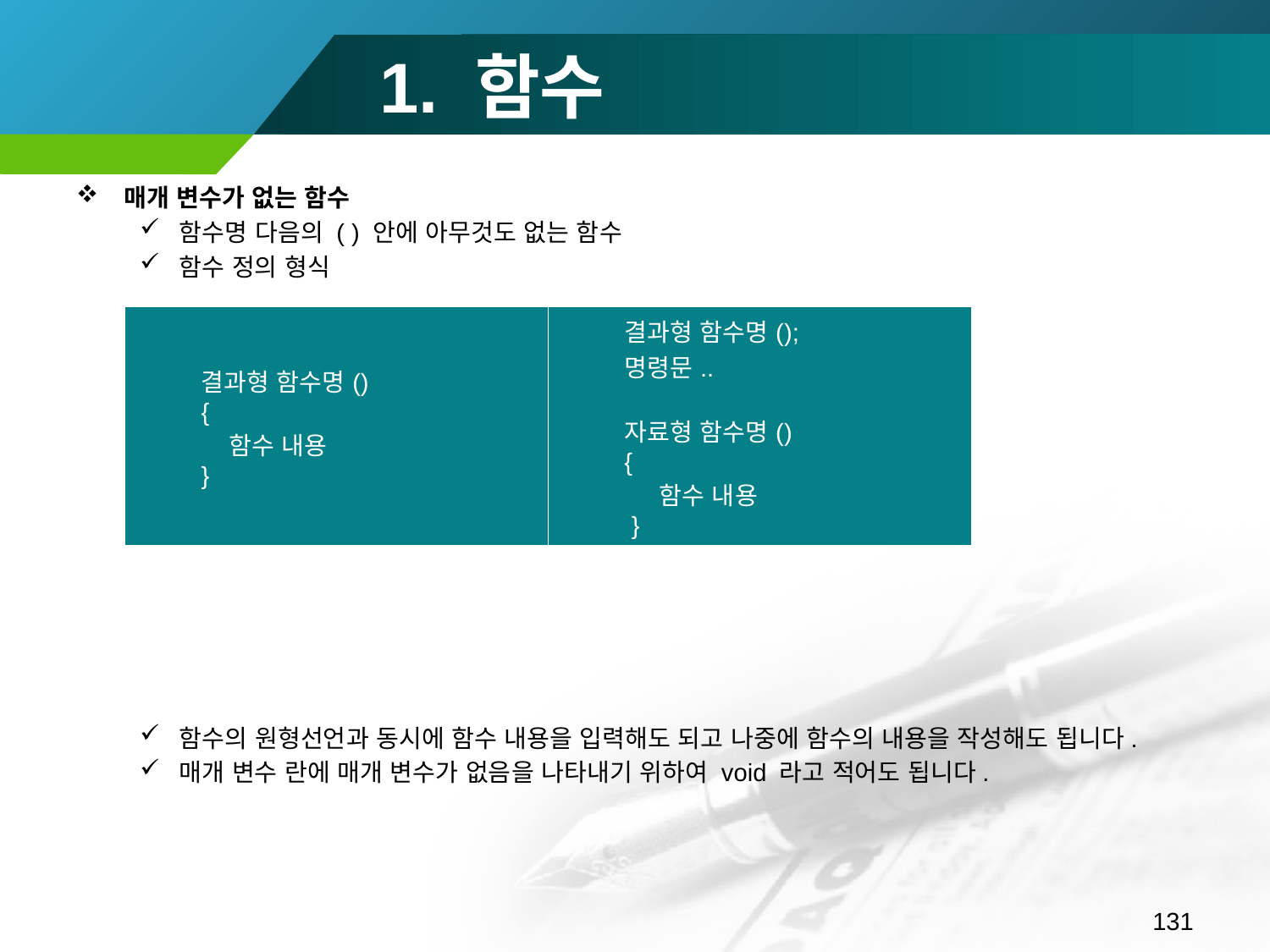

# 1. 함수
매개 변수가 없는 함수
함수명 다음의 ( ) 안에 아무것도 없는 함수
함수 정의 형식

함수의 원형선언과 동시에 함수 내용을 입력해도 되고 나중에 함수의 내용을 작성해도 됩니다.
매개 변수 란에 매개 변수가 없음을 나타내기 위하여 void 라고 적어도 됩니다.

| 결과형 함수명() { 함수 내용 } | 결과형 함수명(); 명령문.. 자료형 함수명() { 함수 내용 } |
| --- | --- |
131